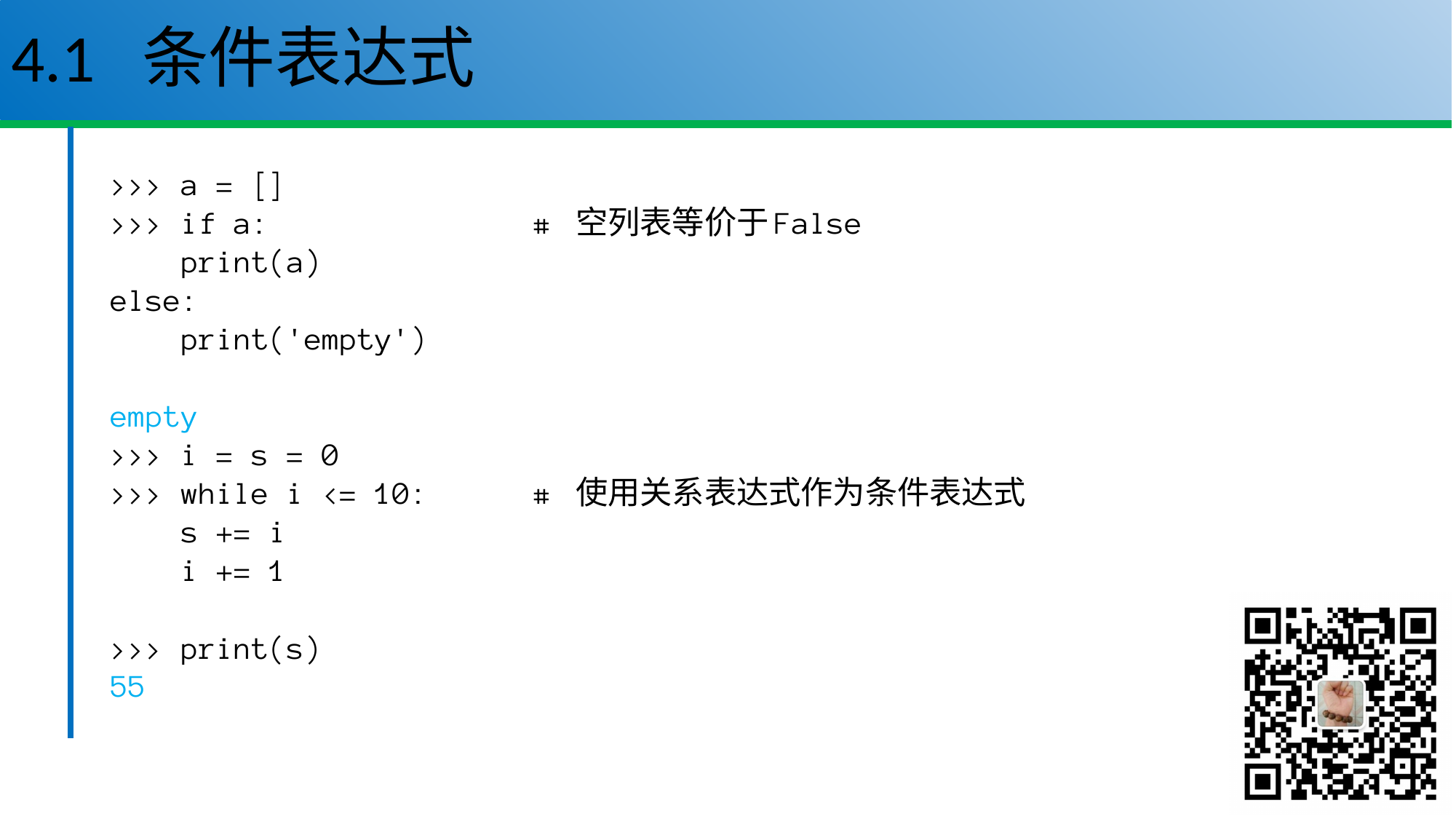

# 4.1  条件表达式
>>> a = []
>>> if a:               # 空列表等价于False
    print(a)
else:
    print('empty')

empty
>>> i = s = 0
>>> while i <= 10:      # 使用关系表达式作为条件表达式
    s += i
    i += 1

>>> print(s)
55
6